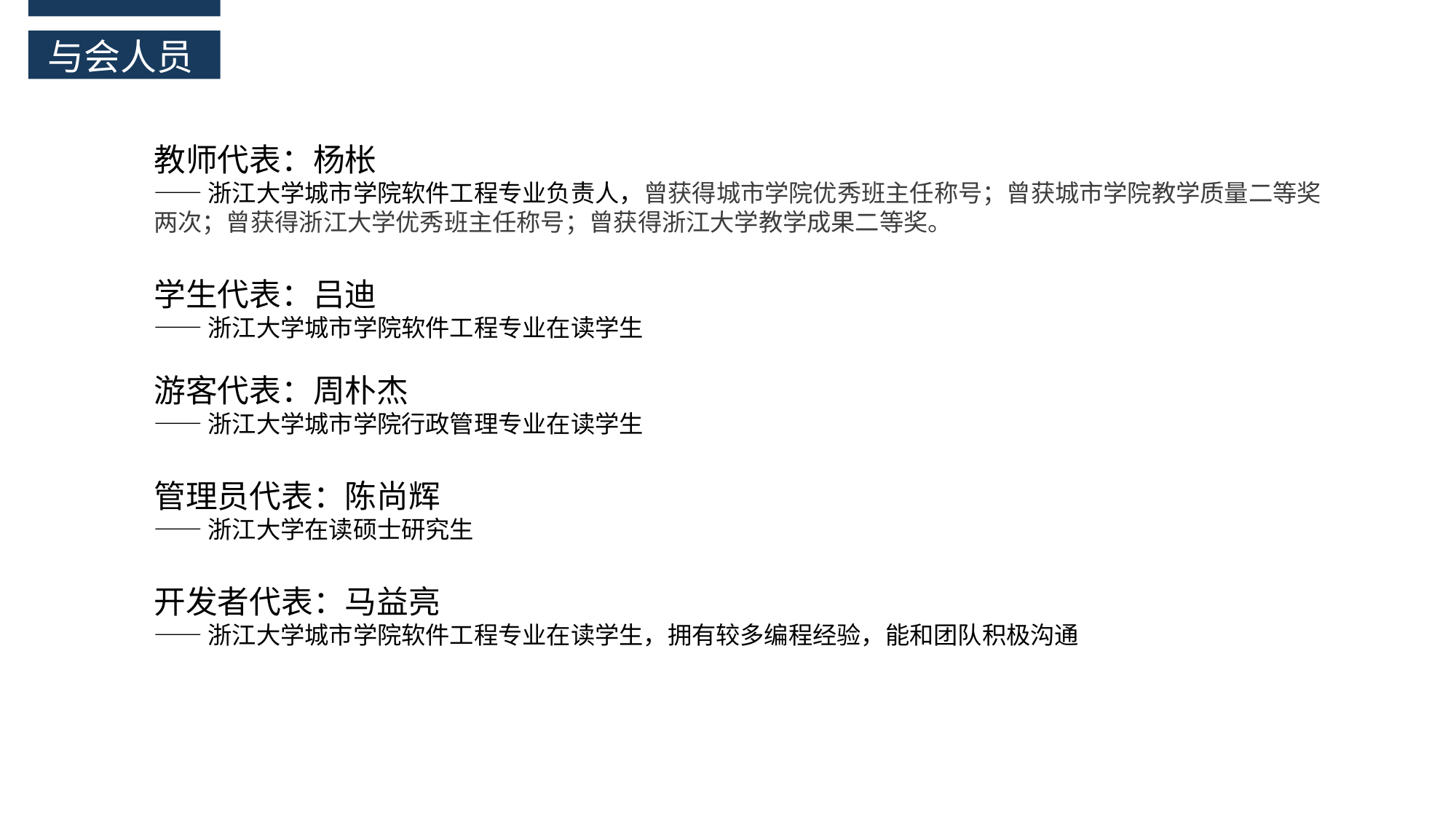

与会人员

教师代表：杨枨
——浙江大学城市学院软件工程专业负责人，曾获得城市学院优秀班主任称号；曾获城市学院教学质量二等奖两次；曾获得浙江大学优秀班主任称号；曾获得浙江大学教学成果二等奖。

学生代表：吕迪
——浙江大学城市学院软件工程专业在读学生

游客代表：周朴杰
——浙江大学城市学院行政管理专业在读学生

管理员代表：陈尚辉
——浙江大学在读硕士研究生

开发者代表：马益亮
——浙江大学城市学院软件工程专业在读学生，拥有较多编程经验，能和团队积极沟通